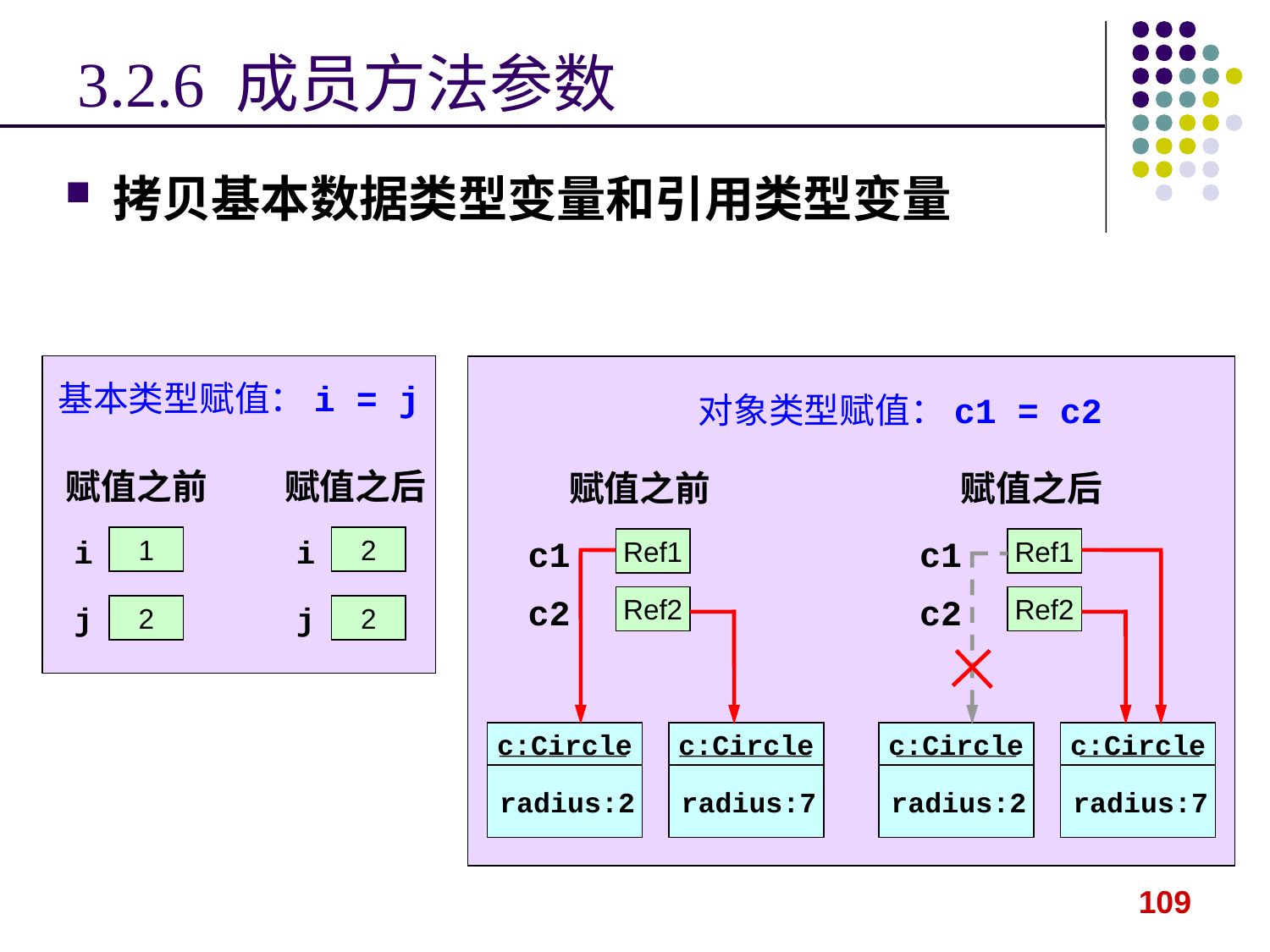

# 3.2.6 成员方法参数
拷贝基本数据类型变量和引用类型变量

基本类型赋值：i = j
对象类型赋值：c1 = c2
赋值之前
赋值之后
赋值之前
赋值之后
i
i
c1
c1
1
2
Ref1
Ref1

c2
c2
Ref2
Ref2
j
j
2
2

c:Circle
c:Circle
c:Circle
c:Circle

radius:2
radius:7
radius:2
radius:7